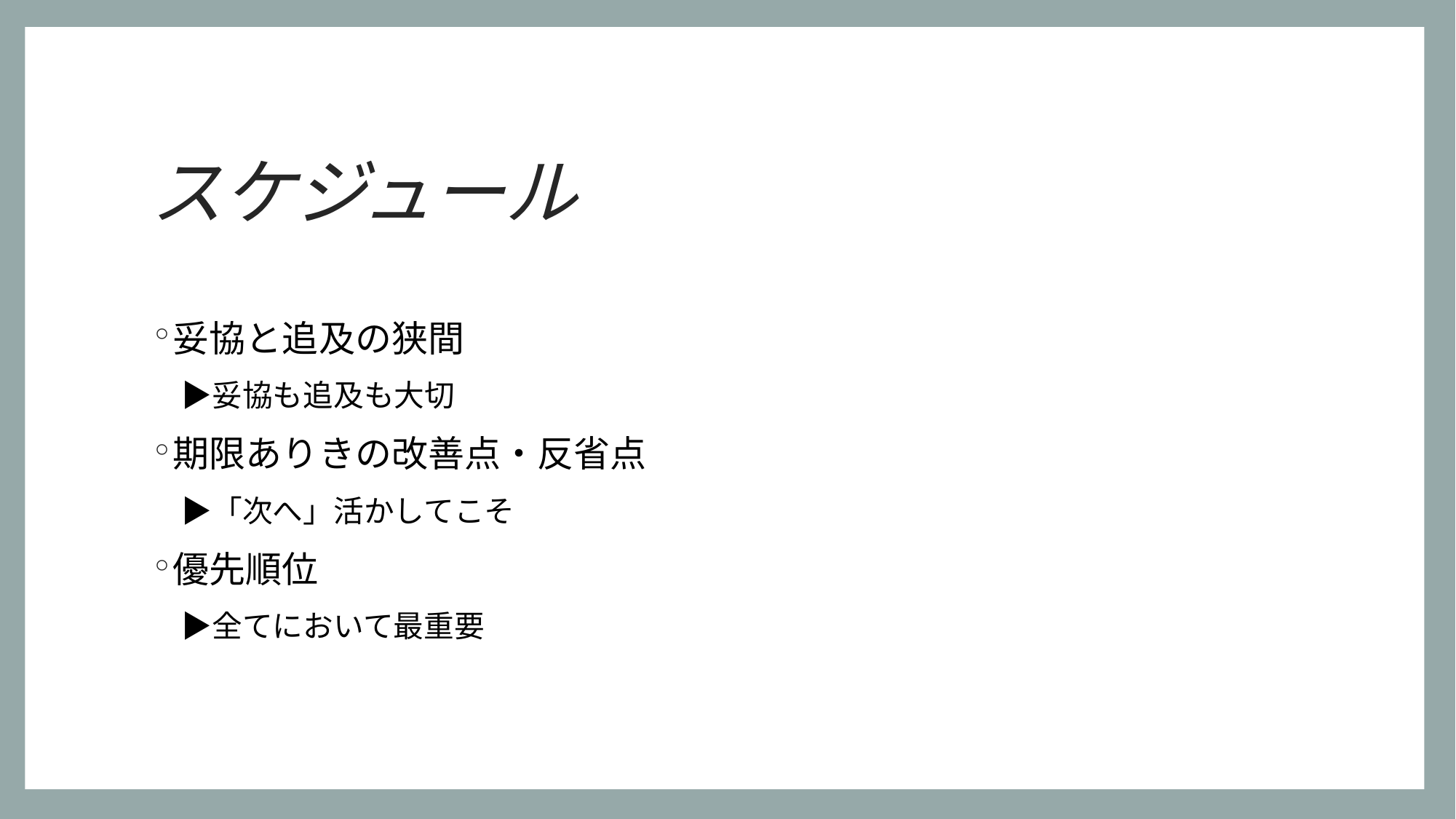

# スケジュール
妥協と追及の狭間
　▶︎妥協も追及も大切
期限ありきの改善点・反省点
　▶︎「次へ」活かしてこそ
優先順位
　▶︎全てにおいて最重要